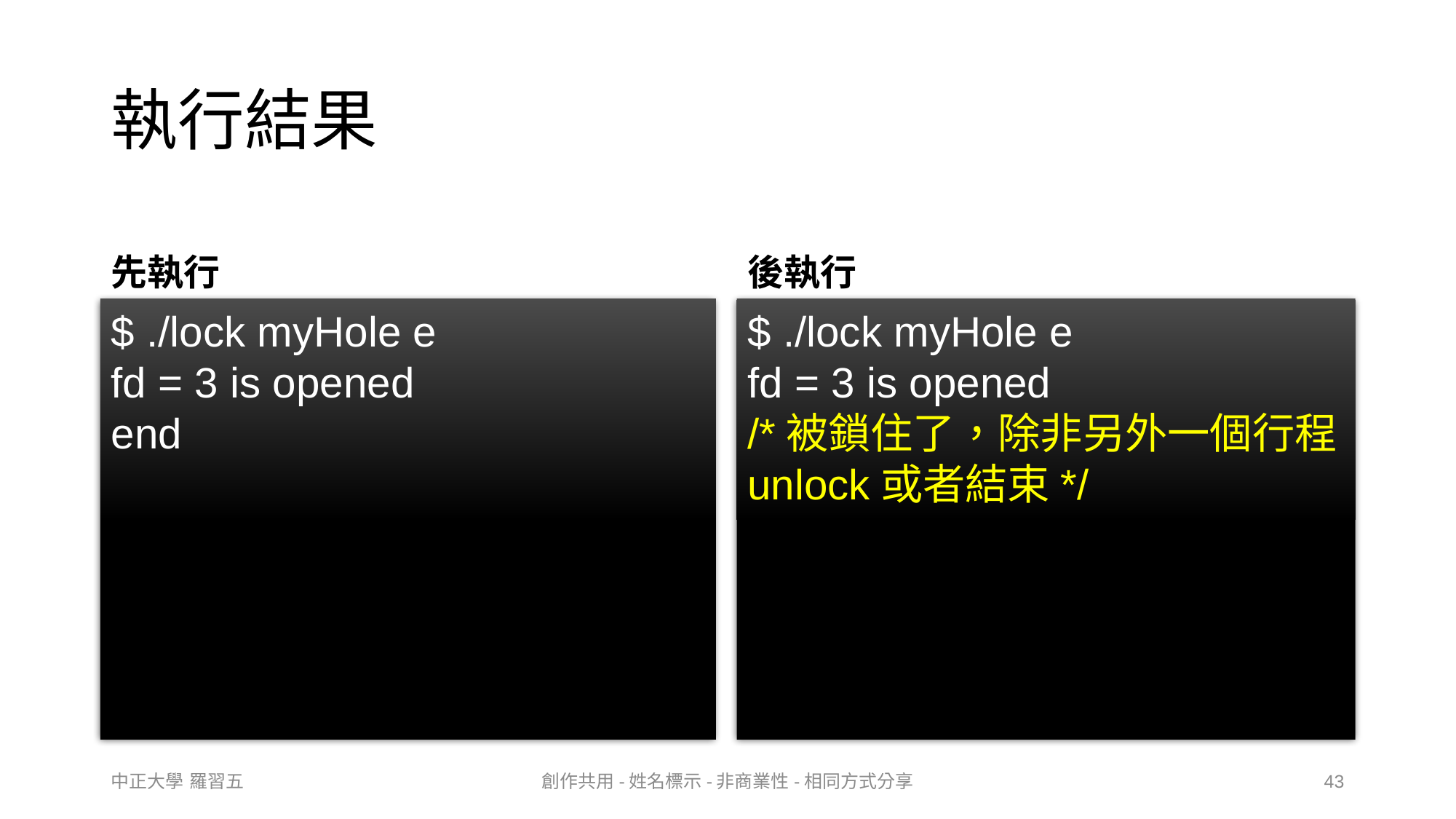

# 執行結果
先執行
後執行
$ ./lock myHole e
fd = 3 is opened
end
$ ./lock myHole e
fd = 3 is opened
/*被鎖住了，除非另外一個行程unlock或者結束*/
中正大學 羅習五
創作共用-姓名標示-非商業性-相同方式分享
43